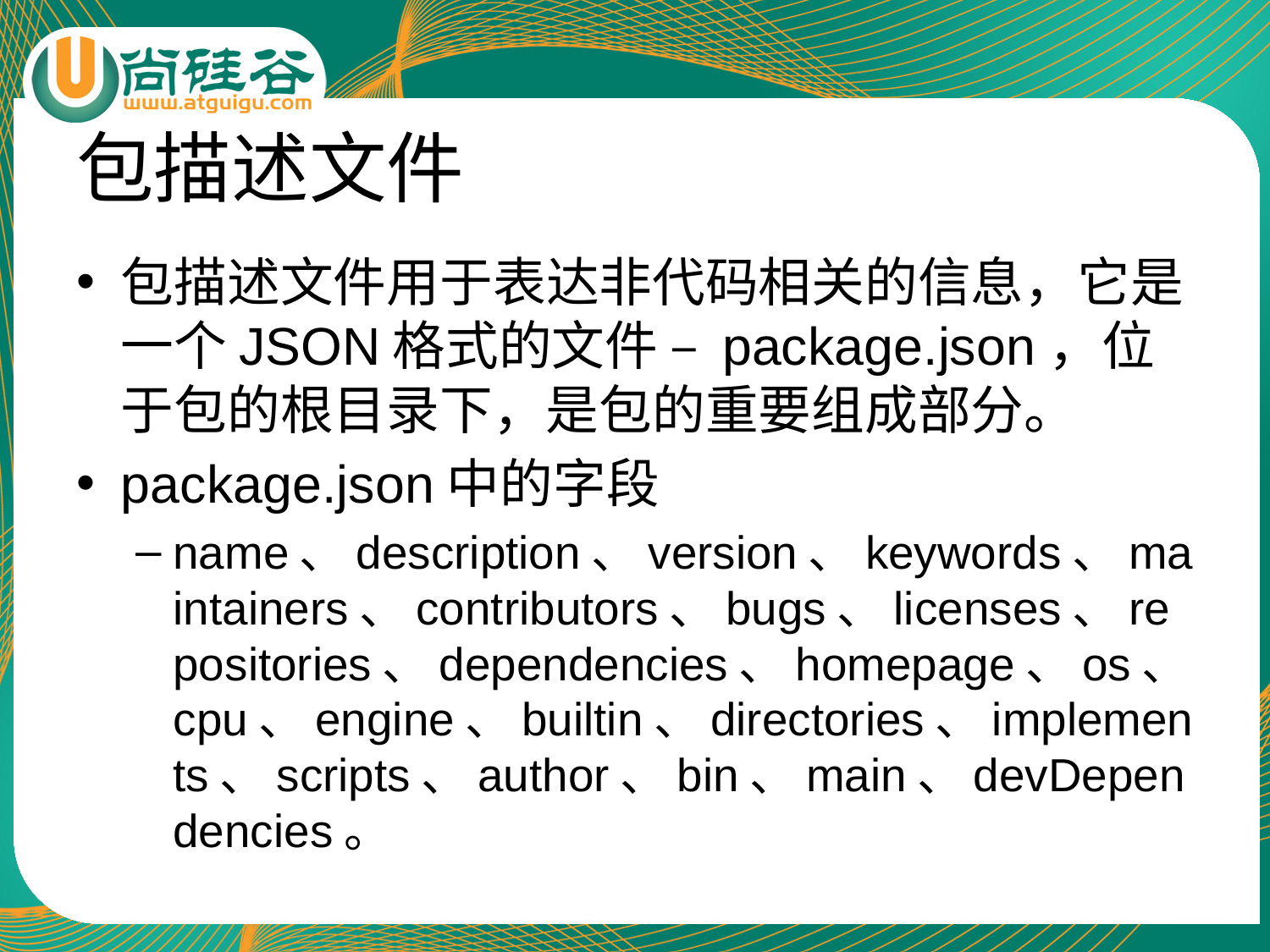

# 包描述文件
包描述文件用于表达非代码相关的信息，它是一个JSON格式的文件 – package.json，位于包的根目录下，是包的重要组成部分。
package.json中的字段
name、description、version、keywords、maintainers、contributors、bugs、licenses、repositories、dependencies、homepage、os、cpu、engine、builtin、directories、implements、scripts、author、bin、main、devDependencies。